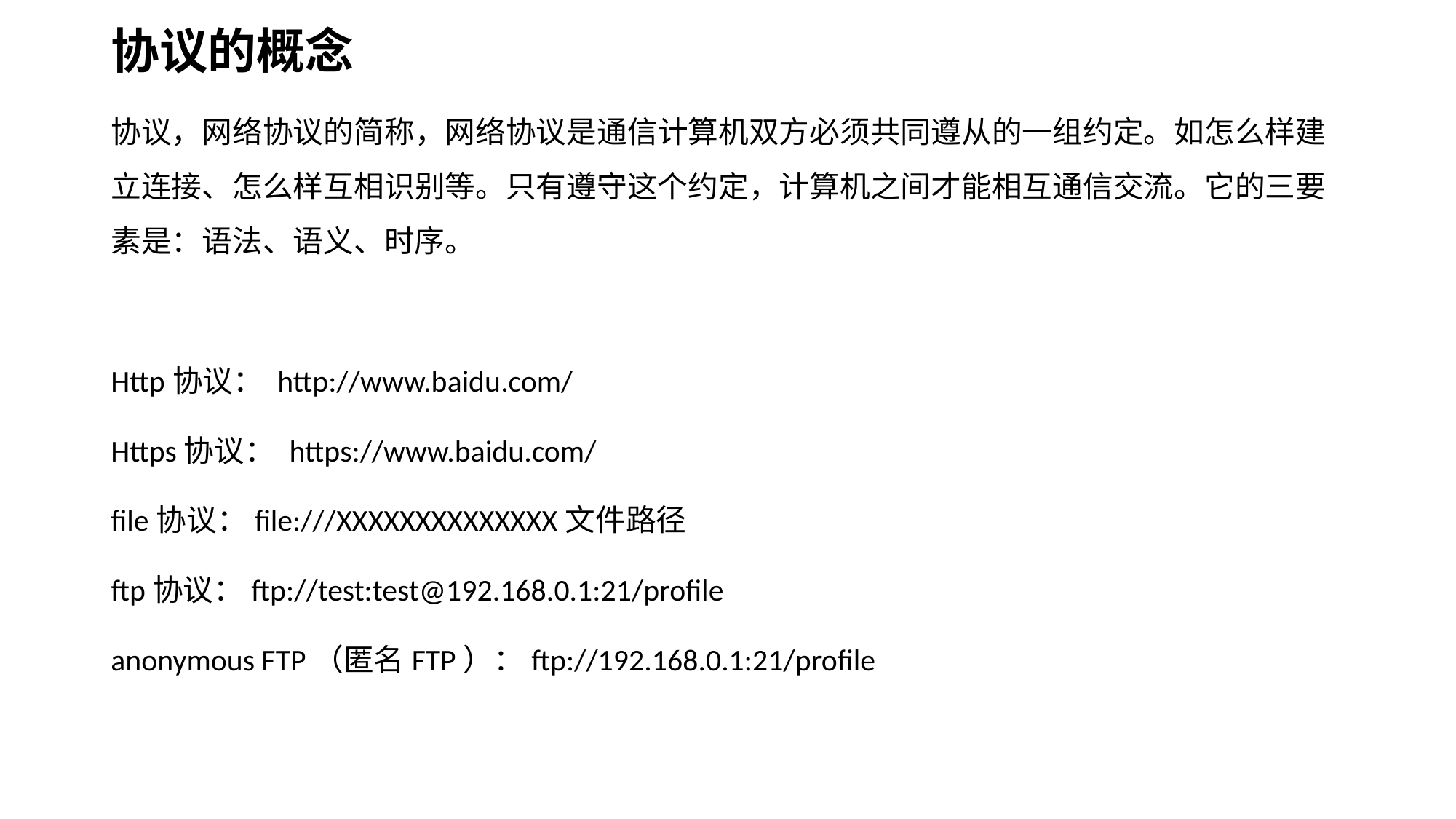

协议的概念
协议，网络协议的简称，网络协议是通信计算机双方必须共同遵从的一组约定。如怎么样建立连接、怎么样互相识别等。只有遵守这个约定，计算机之间才能相互通信交流。它的三要素是：语法、语义、时序。

Http协议： http://www.baidu.com/
Https协议： https://www.baidu.com/
file协议：file:///XXXXXXXXXXXXXX文件路径
ftp协议：ftp://test:test@192.168.0.1:21/profile
anonymous FTP（匿名FTP）：ftp://192.168.0.1:21/profile